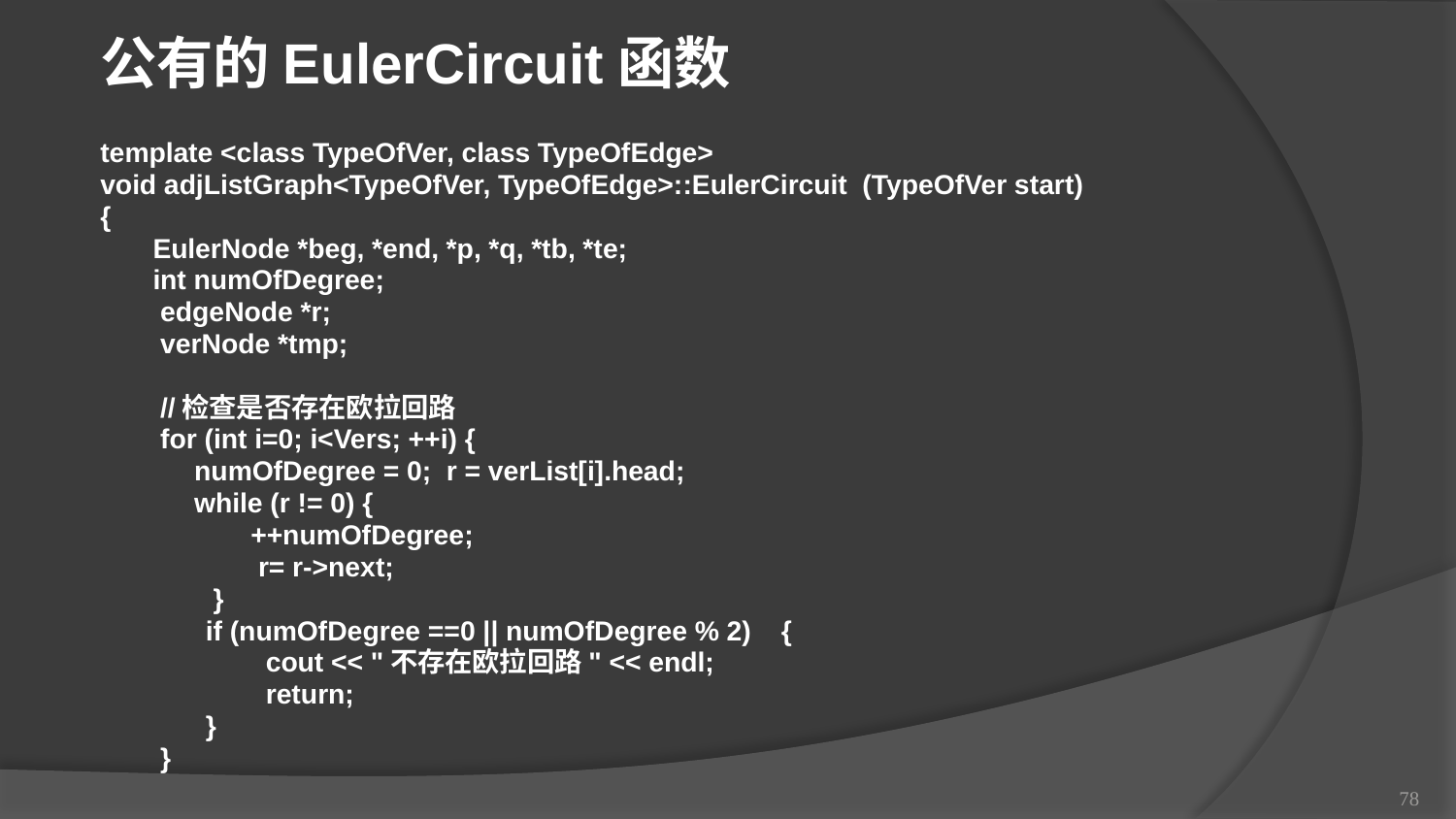

公有的EulerCircuit函数
template <class TypeOfVer, class TypeOfEdge>
void adjListGraph<TypeOfVer, TypeOfEdge>::EulerCircuit  (TypeOfVer start)
{
       EulerNode *beg, *end, *p, *q, *tb, *te;
       int numOfDegree;
        edgeNode *r;
        verNode *tmp;

        //检查是否存在欧拉回路
        for (int i=0; i<Vers; ++i) {
	numOfDegree = 0;  r = verList[i].head;
	while (r != 0) {
                    ++numOfDegree;
                     r= r->next;
               }
              if (numOfDegree ==0 || numOfDegree % 2)    {
                      cout << "不存在欧拉回路" << endl;
                      return;
              }
        }
78